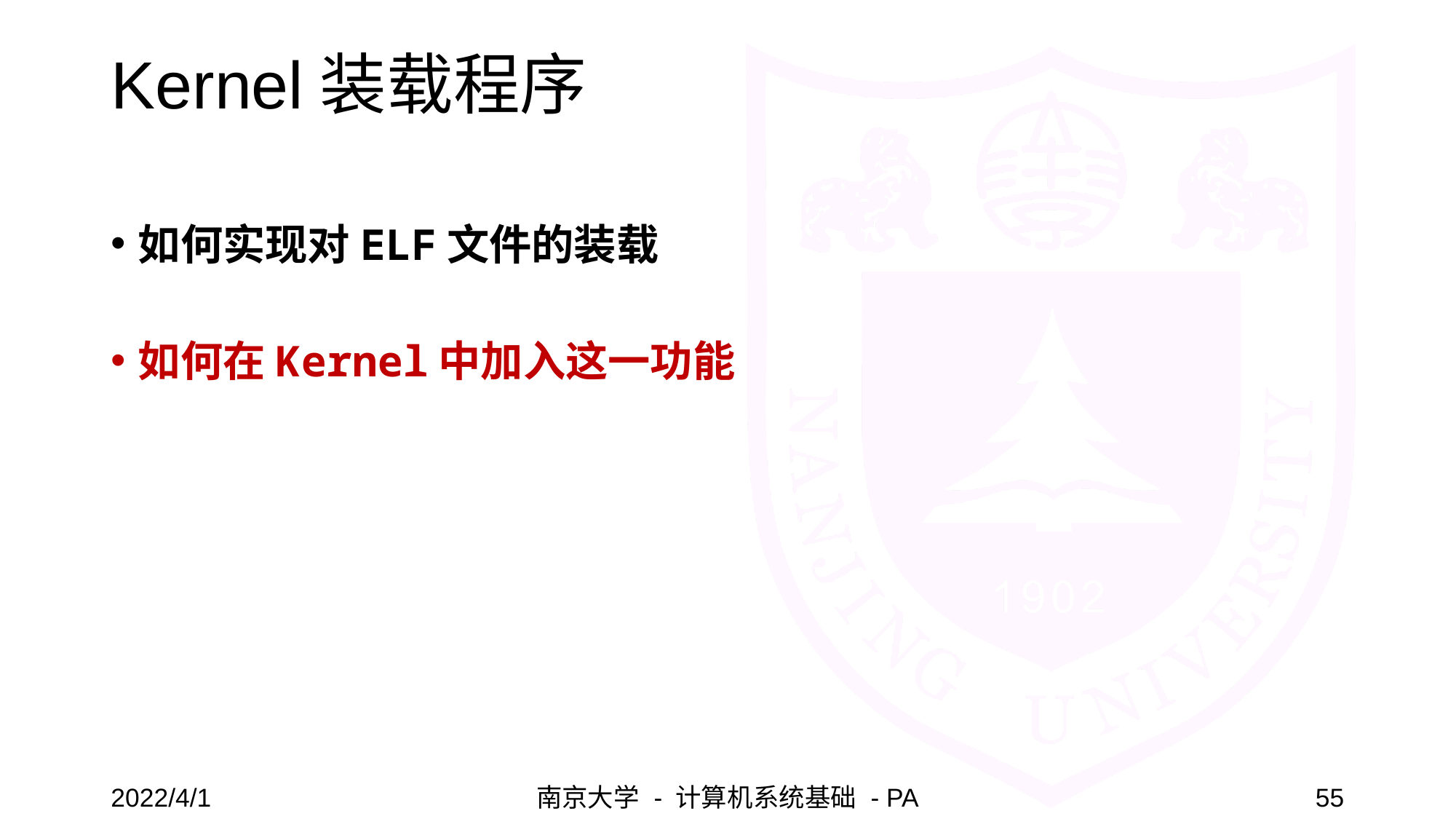

# Kernel装载程序
如何实现对ELF文件的装载
如何在Kernel中加入这一功能
2022/4/1
南京大学 - 计算机系统基础 - PA
55